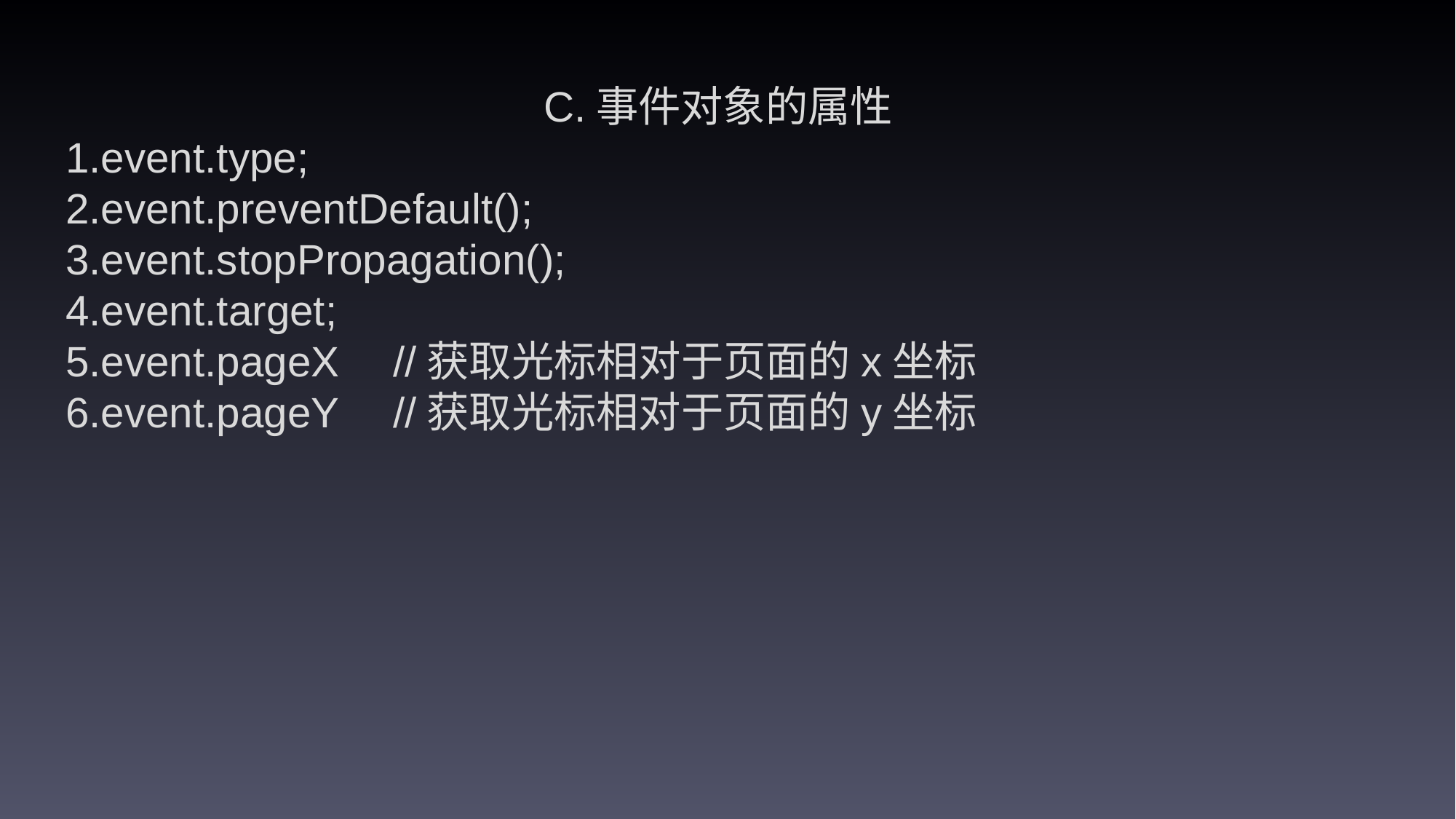

C.事件对象的属性
1.event.type;
2.event.preventDefault();
3.event.stopPropagation();
4.event.target;
5.event.pageX 	//获取光标相对于页面的x坐标
6.event.pageY 	//获取光标相对于页面的y坐标